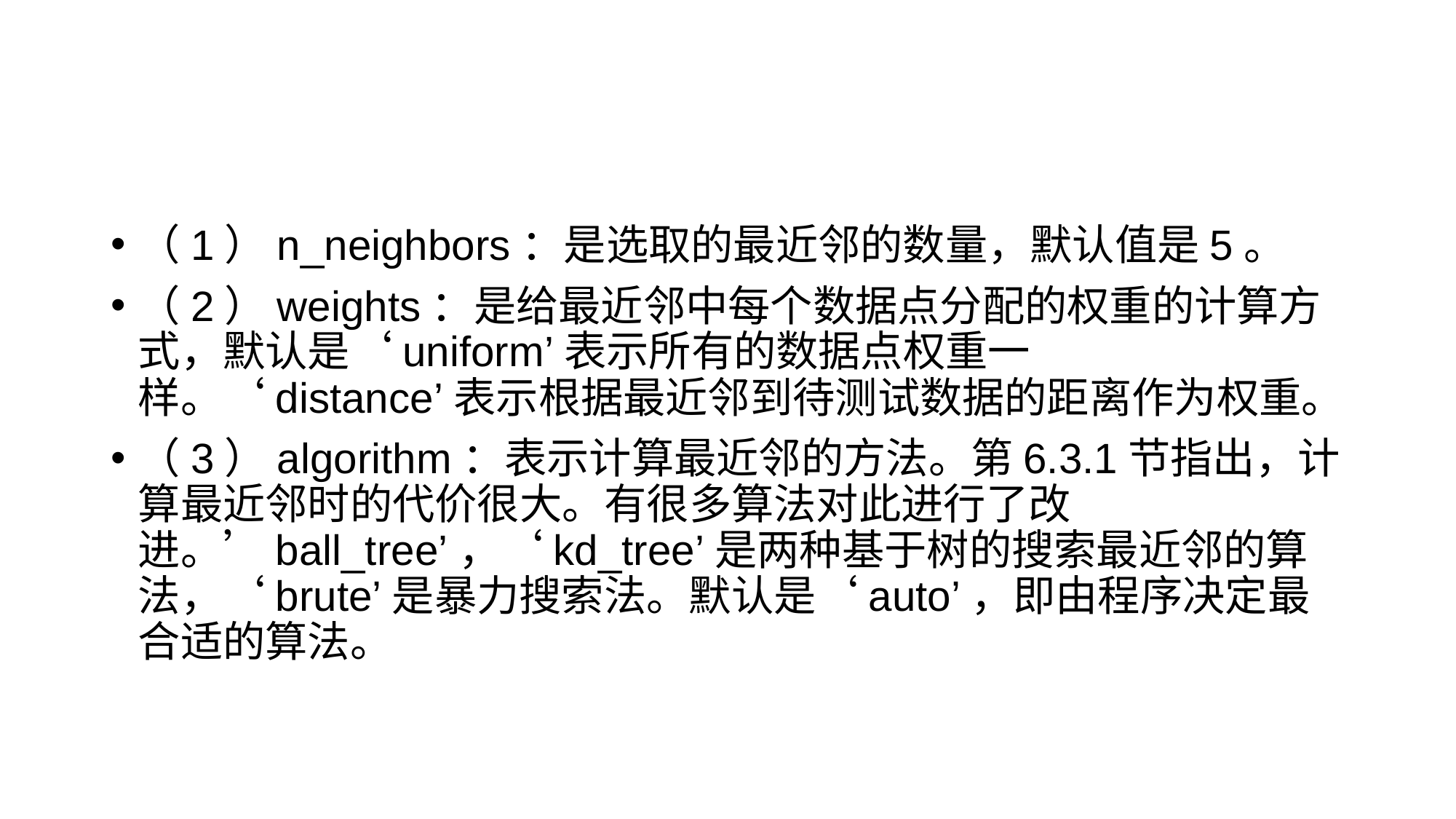

#
（1）n_neighbors：是选取的最近邻的数量，默认值是5。
（2）weights：是给最近邻中每个数据点分配的权重的计算方式，默认是‘uniform’表示所有的数据点权重一样。‘distance’表示根据最近邻到待测试数据的距离作为权重。
（3）algorithm：表示计算最近邻的方法。第6.3.1节指出，计算最近邻时的代价很大。有很多算法对此进行了改进。’ball_tree’，‘kd_tree’是两种基于树的搜索最近邻的算法，‘brute’是暴力搜索法。默认是‘auto’，即由程序决定最合适的算法。